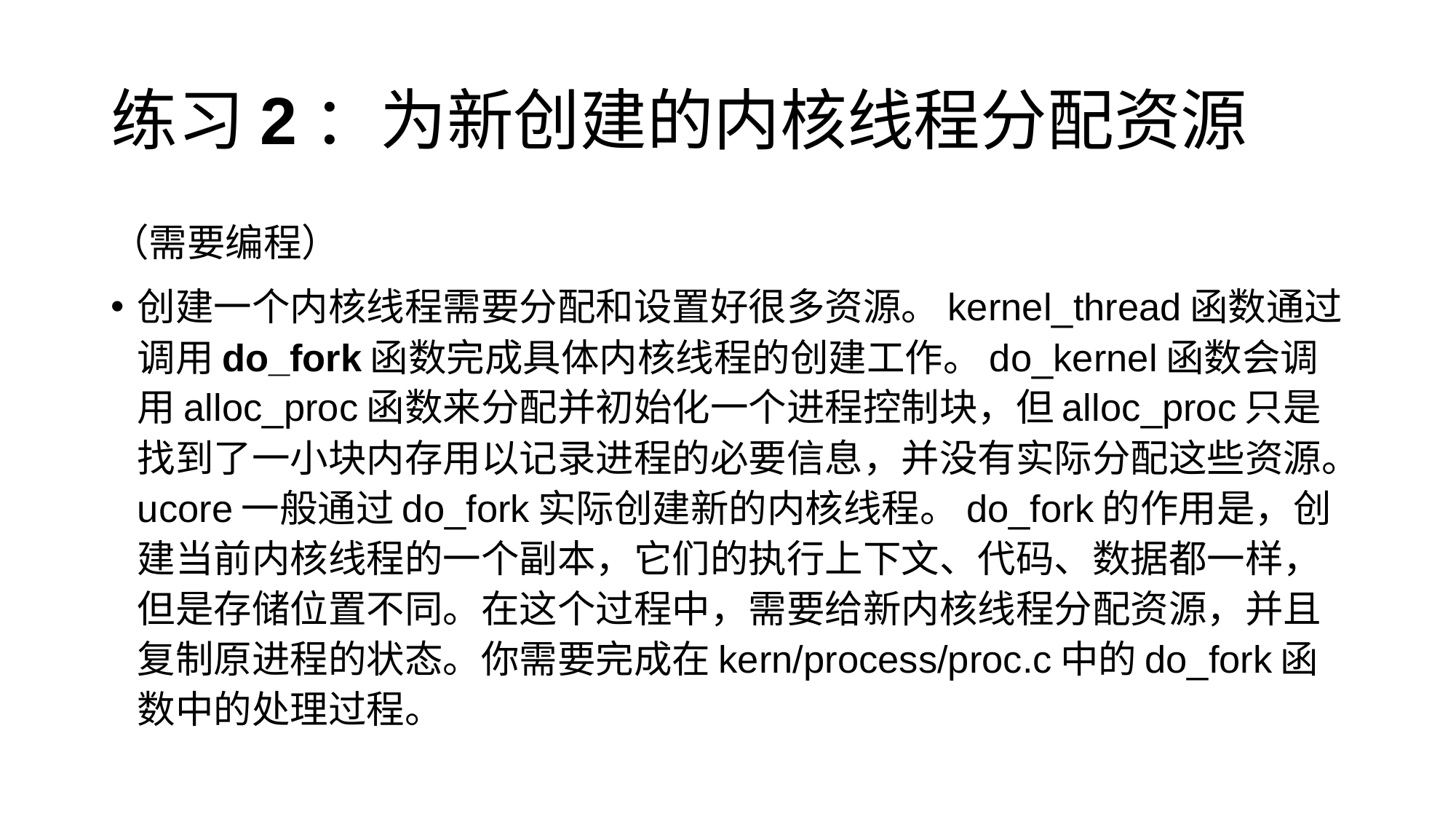

# 练习2：为新创建的内核线程分配资源
（需要编程）
创建一个内核线程需要分配和设置好很多资源。kernel_thread函数通过调用do_fork函数完成具体内核线程的创建工作。do_kernel函数会调用alloc_proc函数来分配并初始化一个进程控制块，但alloc_proc只是找到了一小块内存用以记录进程的必要信息，并没有实际分配这些资源。ucore一般通过do_fork实际创建新的内核线程。do_fork的作用是，创建当前内核线程的一个副本，它们的执行上下文、代码、数据都一样，但是存储位置不同。在这个过程中，需要给新内核线程分配资源，并且复制原进程的状态。你需要完成在kern/process/proc.c中的do_fork函数中的处理过程。